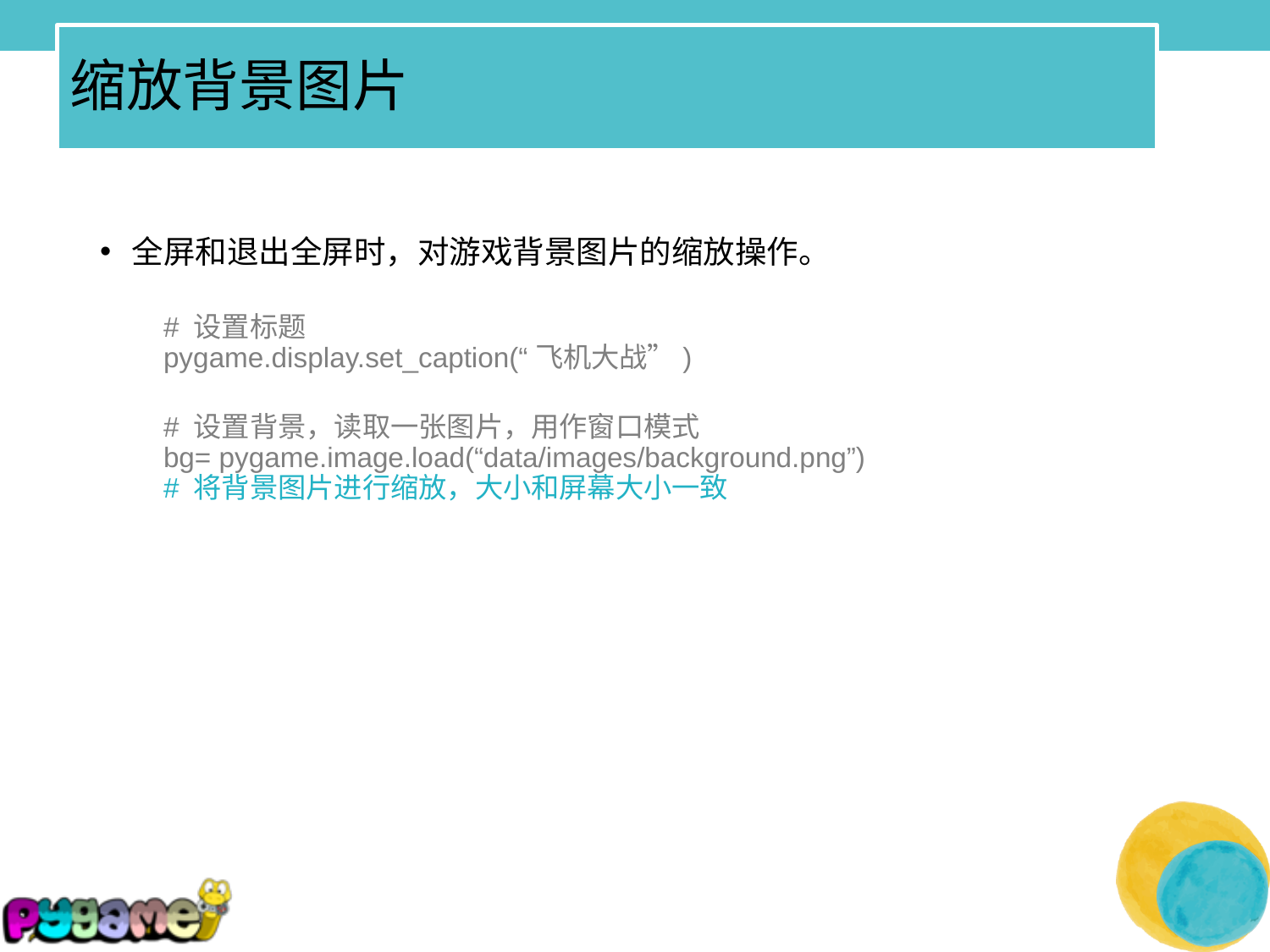

# 缩放背景图片
全屏和退出全屏时，对游戏背景图片的缩放操作。

# 设置标题 pygame.display.set_caption(“飞机大战”)
# 设置背景，读取一张图片，用作窗口模式
bg= pygame.image.load(“data/images/background.png”)
# 将背景图片进行缩放，大小和屏幕大小一致